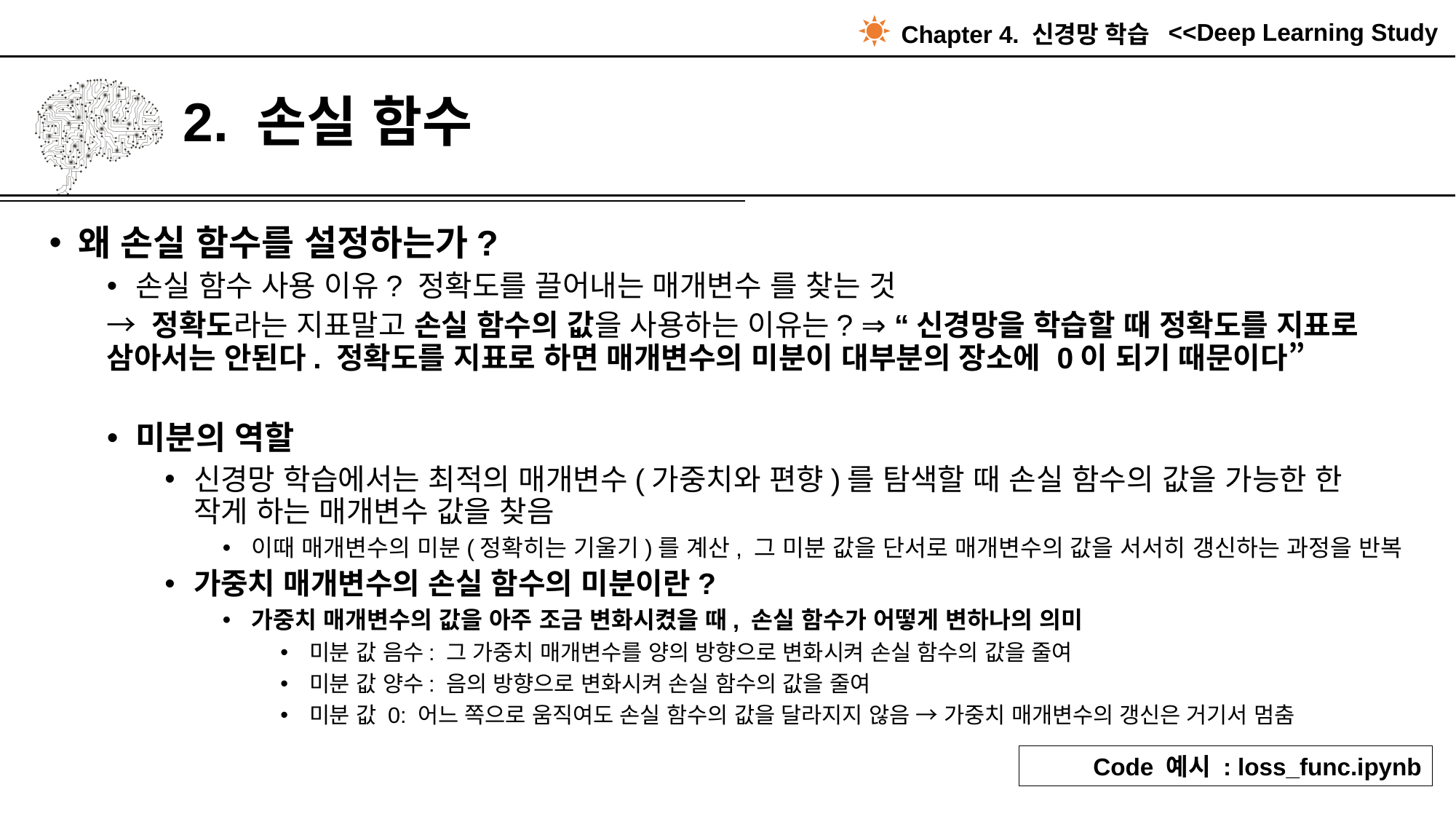

Chapter 4. 신경망 학습

# 2. 손실 함수
왜 손실 함수를 설정하는가?
손실 함수 사용 이유? 정확도를 끌어내는 매개변수 를 찾는 것
→ 정확도라는 지표말고 손실 함수의 값을 사용하는 이유는? ⇒ “신경망을 학습할 때 정확도를 지표로 삼아서는 안된다. 정확도를 지표로 하면 매개변수의 미분이 대부분의 장소에 0이 되기 때문이다”

미분의 역할
신경망 학습에서는 최적의 매개변수(가중치와 편향)를 탐색할 때 손실 함수의 값을 가능한 한 작게 하는 매개변수 값을 찾음
이때 매개변수의 미분(정확히는 기울기)를 계산, 그 미분 값을 단서로 매개변수의 값을 서서히 갱신하는 과정을 반복
가중치 매개변수의 손실 함수의 미분이란?
가중치 매개변수의 값을 아주 조금 변화시켰을 때, 손실 함수가 어떻게 변하나의 의미
미분 값 음수: 그 가중치 매개변수를 양의 방향으로 변화시켜 손실 함수의 값을 줄여
미분 값 양수: 음의 방향으로 변화시켜 손실 함수의 값을 줄여
미분 값 0: 어느 쪽으로 움직여도 손실 함수의 값을 달라지지 않음 → 가중치 매개변수의 갱신은 거기서 멈춤

Code 예시 : loss_func.ipynb